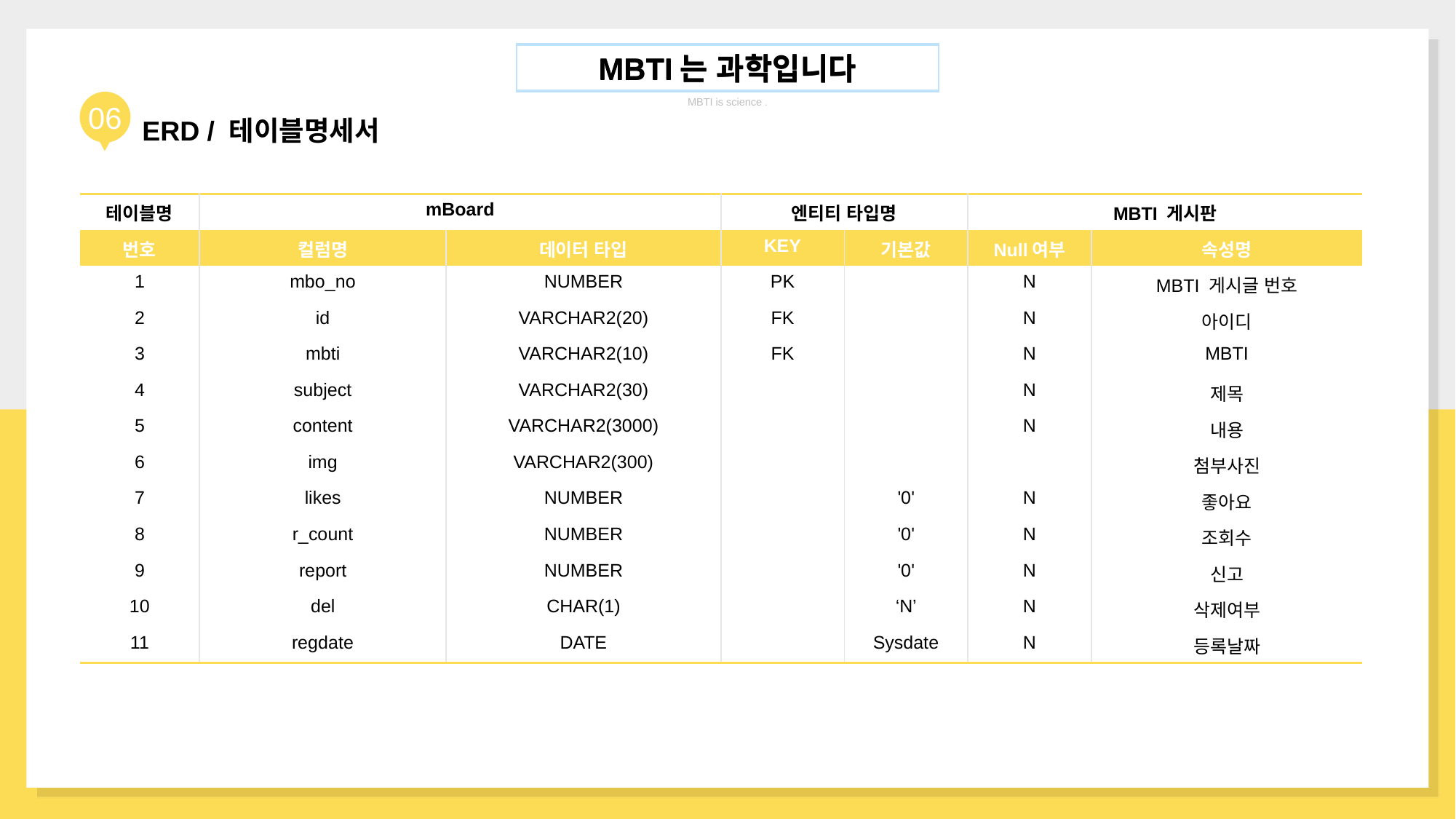

MBTI is science .
MBTI는 과학입니다
MBTI는 과학입니다
06
ERD / 테이블명세서

| 테이블명 | mBoard |  | 엔티티 타입명 |  | MBTI 게시판 |  |
| --- | --- | --- | --- | --- | --- | --- |
| 번호 | 컬럼명 | 데이터 타입 | KEY | 기본값 | Null여부 | 속성명 |
| 1 | mbo\_no | NUMBER | PK |  | N | MBTI 게시글 번호 |
| 2 | id | VARCHAR2(20) | FK |  | N | 아이디 |
| 3 | mbti | VARCHAR2(10) | FK |  | N | MBTI |
| 4 | subject | VARCHAR2(30) |  |  | N | 제목 |
| 5 | content | VARCHAR2(3000) |  |  | N | 내용 |
| 6 | img | VARCHAR2(300) |  |  |  | 첨부사진 |
| 7 | likes | NUMBER |  | '0' | N | 좋아요 |
| 8 | r\_count | NUMBER |  | '0' | N | 조회수 |
| 9 | report | NUMBER |  | '0' | N | 신고 |
| 10 | del | CHAR(1) |  | ‘N’ | N | 삭제여부 |
| 11 | regdate | DATE |  | Sysdate | N | 등록날짜 |